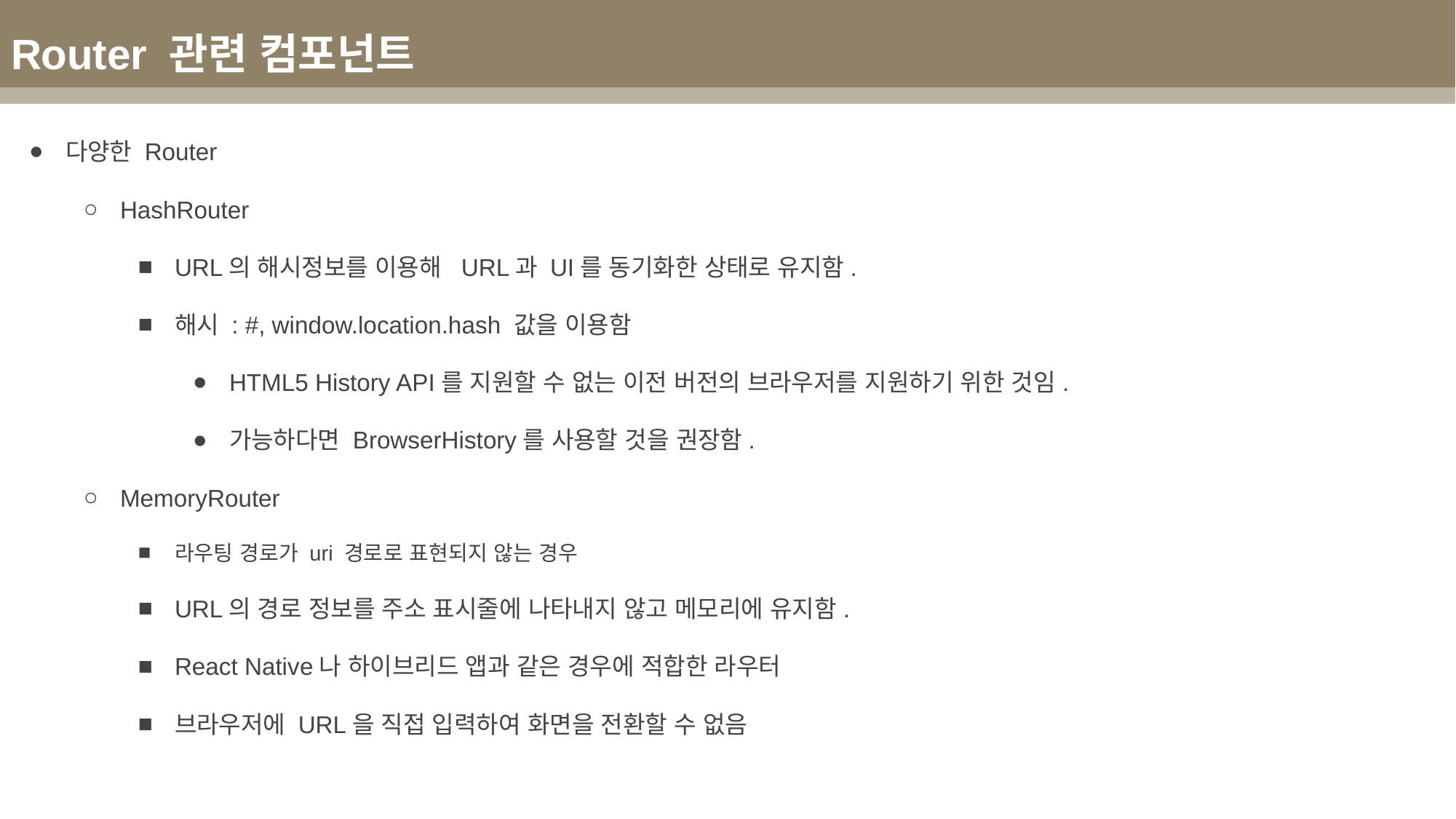

Router 관련 컴포넌트
다양한 Router
HashRouter
URL의 해시정보를 이용해  URL과 UI를 동기화한 상태로 유지함.
해시 : #, window.location.hash 값을 이용함
HTML5 History API를 지원할 수 없는 이전 버전의 브라우저를 지원하기 위한 것임.
가능하다면 BrowserHistory를 사용할 것을 권장함.
MemoryRouter
라우팅 경로가 uri 경로로 표현되지 않는 경우
URL의 경로 정보를 주소 표시줄에 나타내지 않고 메모리에 유지함.
React Native나 하이브리드 앱과 같은 경우에 적합한 라우터
브라우저에 URL을 직접 입력하여 화면을 전환할 수 없음